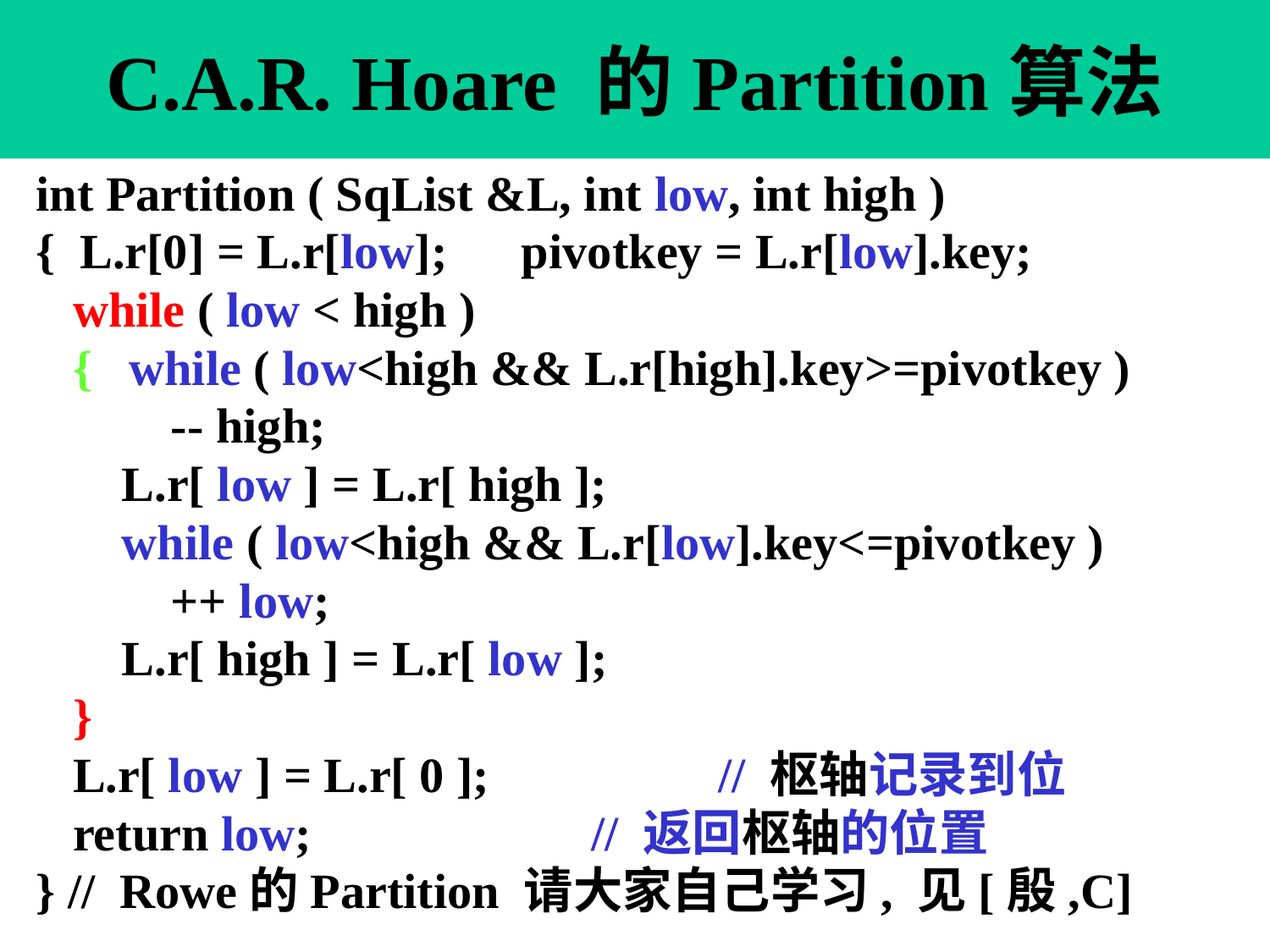

第 55 页
# C.A.R. Hoare 的Partition算法
int Partition ( SqList &L, int low, int high )
{  L.r[0] = L.r[low];      pivotkey = L.r[low].key;
   while ( low < high )
   {   while ( low<high && L.r[high].key>=pivotkey )
           -- high;
       L.r[ low ] = L.r[ high ];
       while ( low<high && L.r[low].key<=pivotkey )
           ++ low;
       L.r[ high ] = L.r[ low ];
   }
   L.r[ low ] = L.r[ 0 ];	 	// 枢轴记录到位
   return low;			// 返回枢轴的位置
} //  Rowe的Partition 请大家自己学习, 见[殷,C]